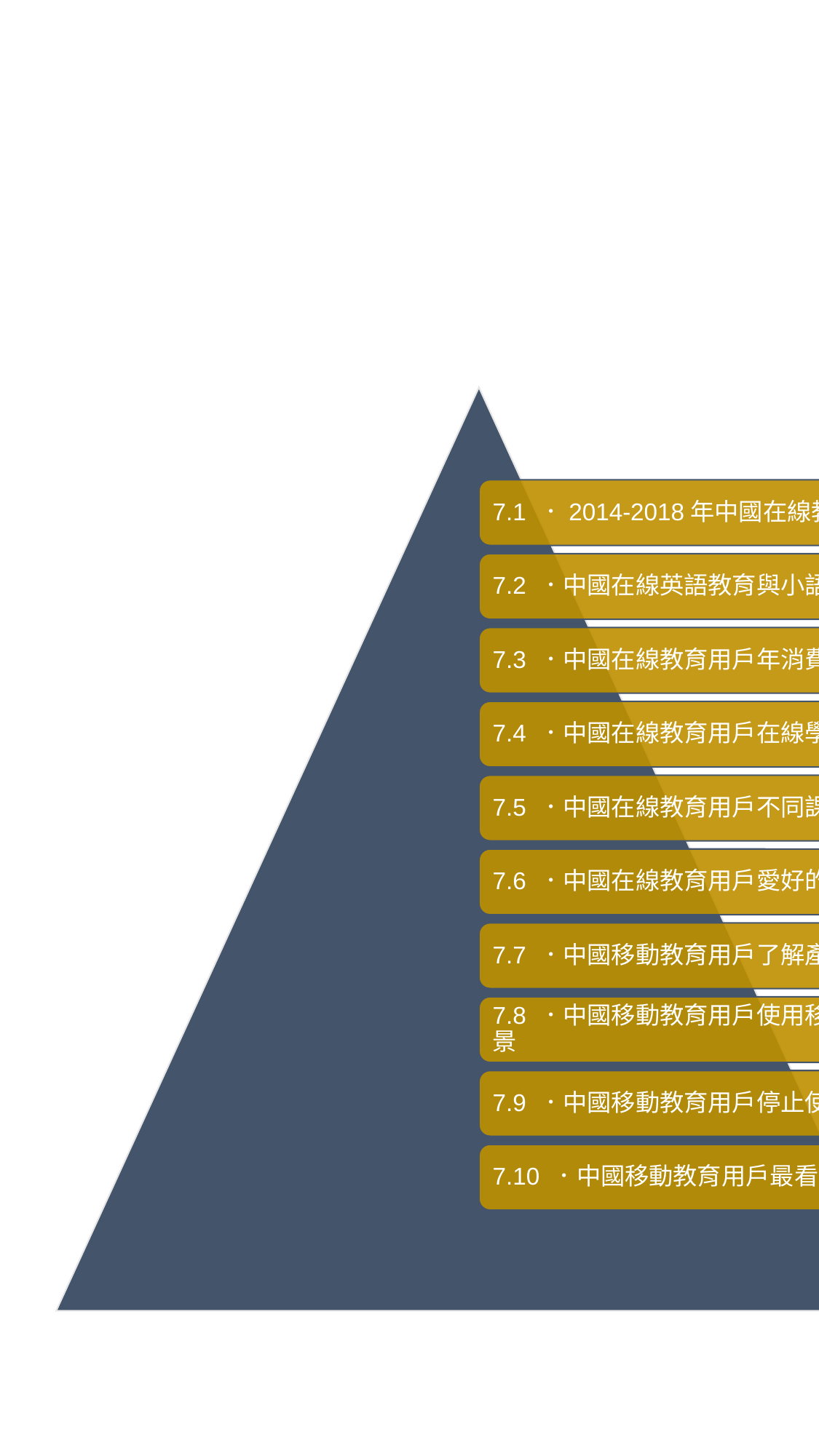

#
7.1 ．2014-2018年中國在線教育細分領域結構
7.2 ．中國在線英語教育與小語種教育發展情況
7.3 ．中國在線教育用戶年消費情況
7.4 ．中國在線教育用戶在線學習時間與完成度
7.5 ．中國在線教育用戶不同課程類型需求度
7.6 ．中國在線教育用戶愛好的使用設備占比
7.7 ．中國移動教育用戶了解產品的管道
7.8 ．中國移動教育用戶使用移動教育產品的場景
7.9 ．中國移動教育用戶停止使用產品的原因
7.10 ．中國移動教育用戶最看重的產品特徵